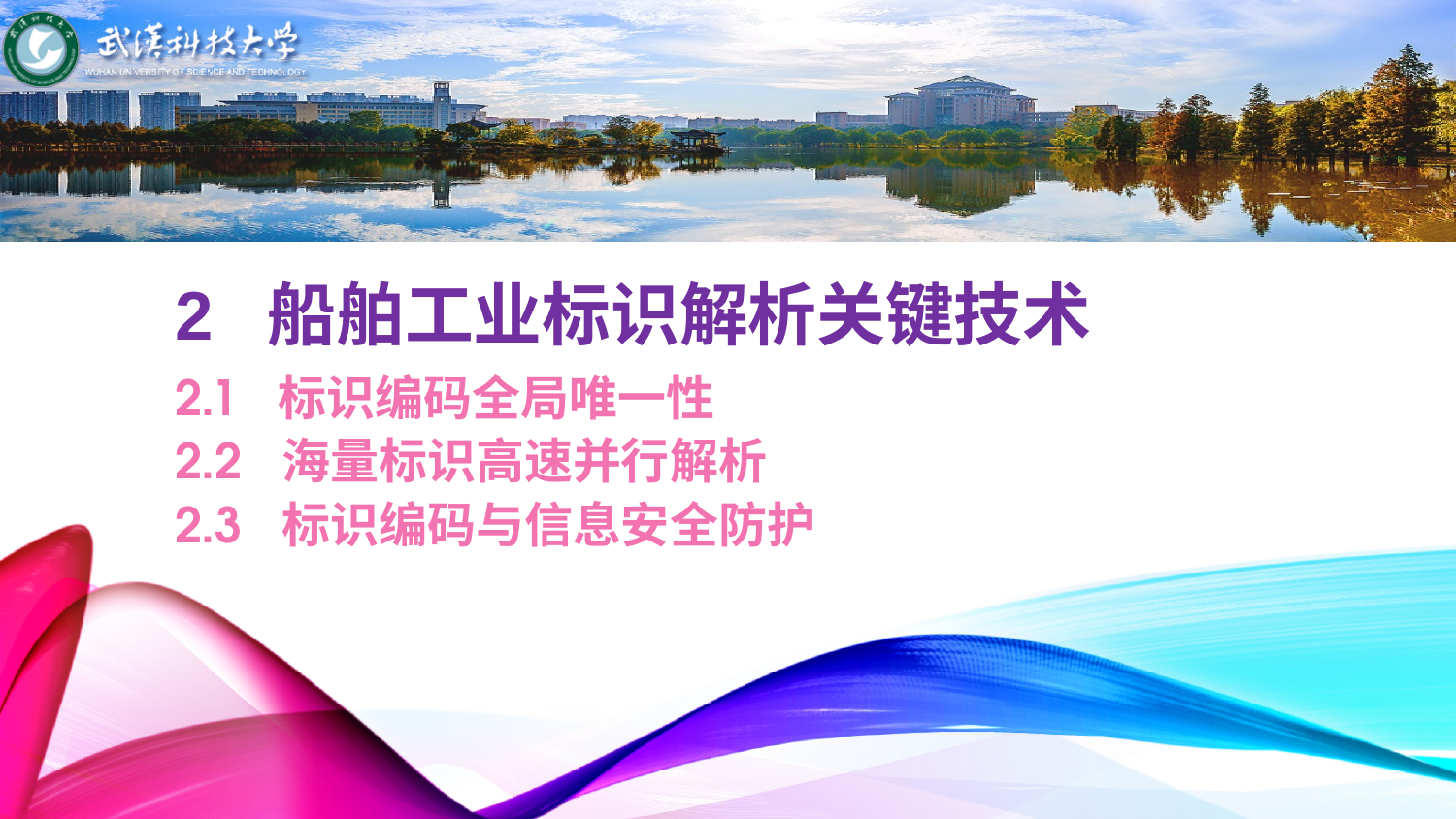

# 2  船舶工业标识解析关键技术
2.1  标识编码全局唯一性
2.2  海量标识高速并行解析
2.3  标识编码与信息安全防护